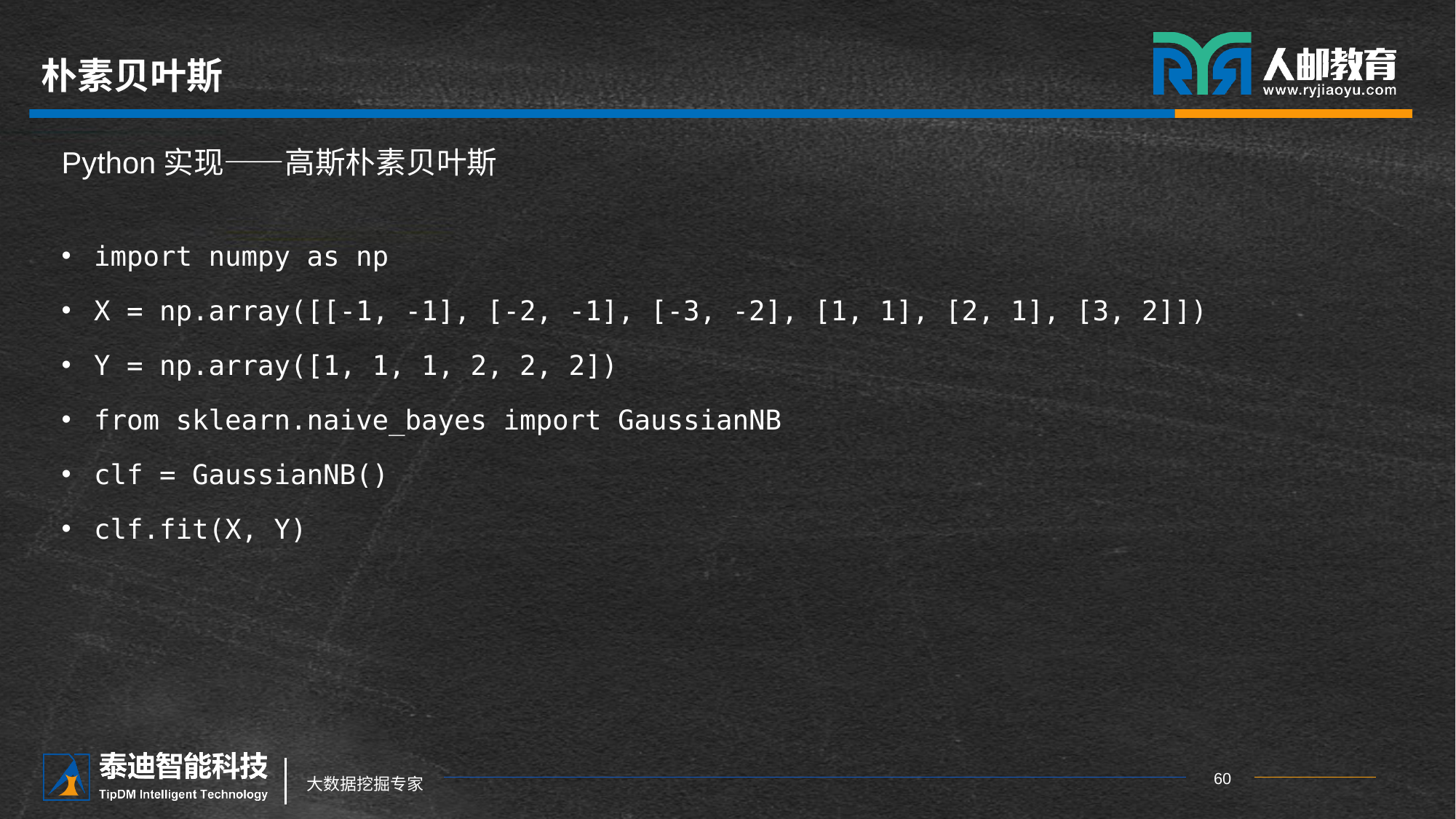

# 朴素贝叶斯
Python实现——高斯朴素贝叶斯
import numpy as np
X = np.array([[-1, -1], [-2, -1], [-3, -2], [1, 1], [2, 1], [3, 2]])
Y = np.array([1, 1, 1, 2, 2, 2])
from sklearn.naive_bayes import GaussianNB
clf = GaussianNB()
clf.fit(X, Y)